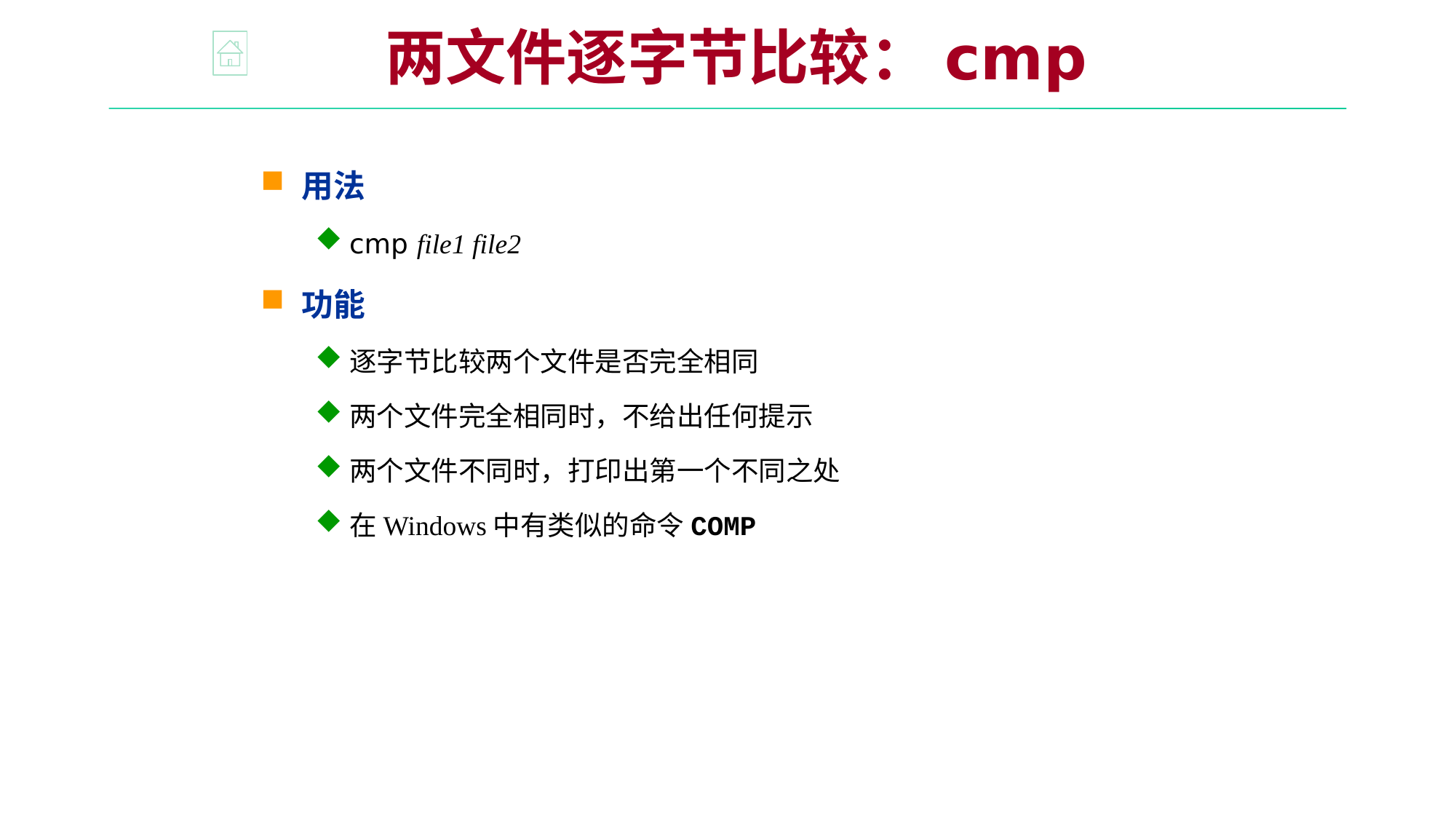

两文件逐字节比较：cmp

用法
cmp file1 file2
功能
逐字节比较两个文件是否完全相同
两个文件完全相同时，不给出任何提示
两个文件不同时，打印出第一个不同之处
在Windows中有类似的命令COMP